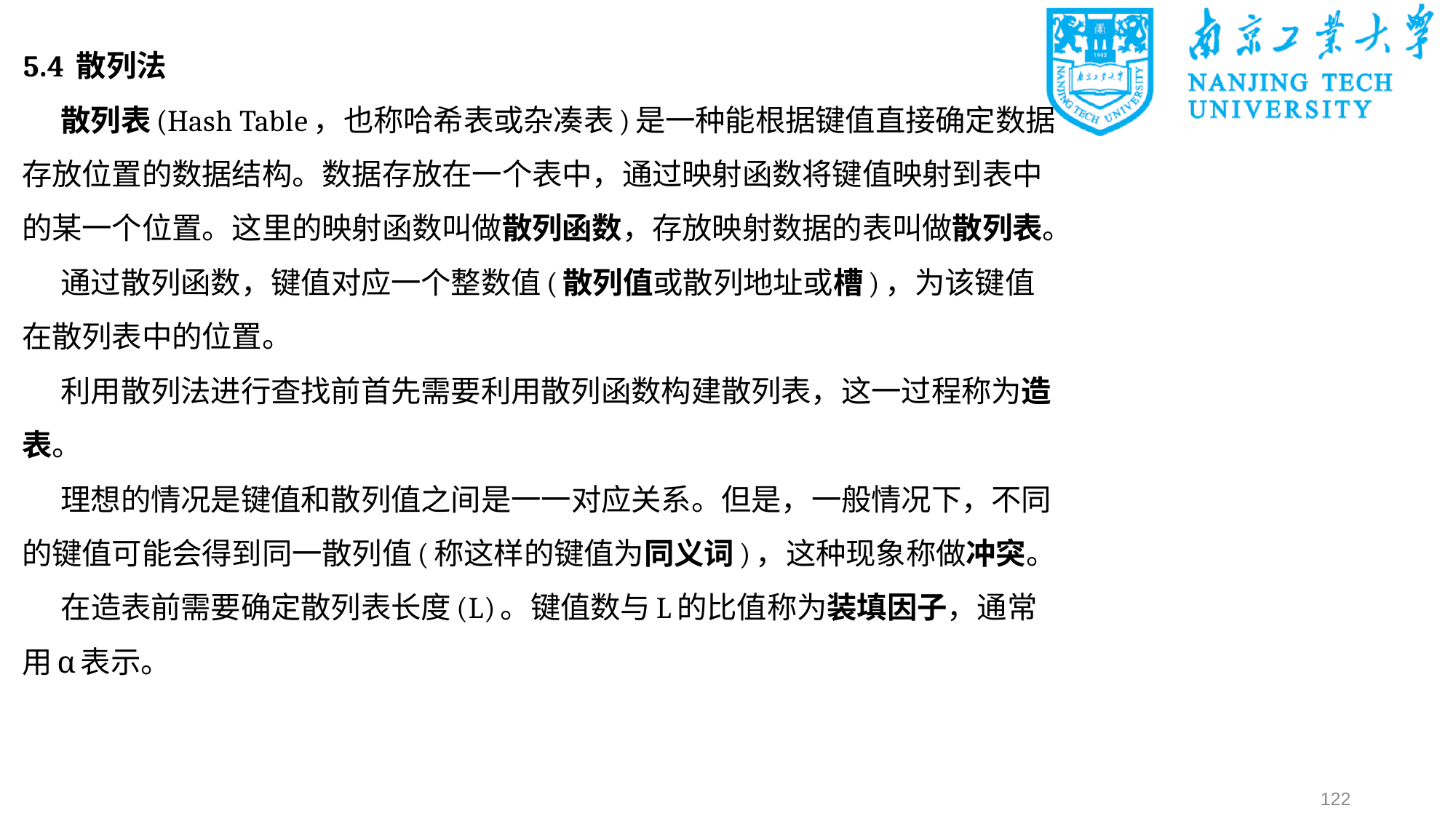

5.4 散列法
散列表(Hash Table，也称哈希表或杂凑表)是一种能根据键值直接确定数据存放位置的数据结构。数据存放在一个表中，通过映射函数将键值映射到表中的某一个位置。这里的映射函数叫做散列函数，存放映射数据的表叫做散列表。
通过散列函数，键值对应一个整数值(散列值或散列地址或槽)，为该键值在散列表中的位置。
利用散列法进行查找前首先需要利用散列函数构建散列表，这一过程称为造表。
理想的情况是键值和散列值之间是一一对应关系。但是，一般情况下，不同的键值可能会得到同一散列值(称这样的键值为同义词)，这种现象称做冲突。
在造表前需要确定散列表长度(L)。键值数与L的比值称为装填因子，通常用α表示。
122